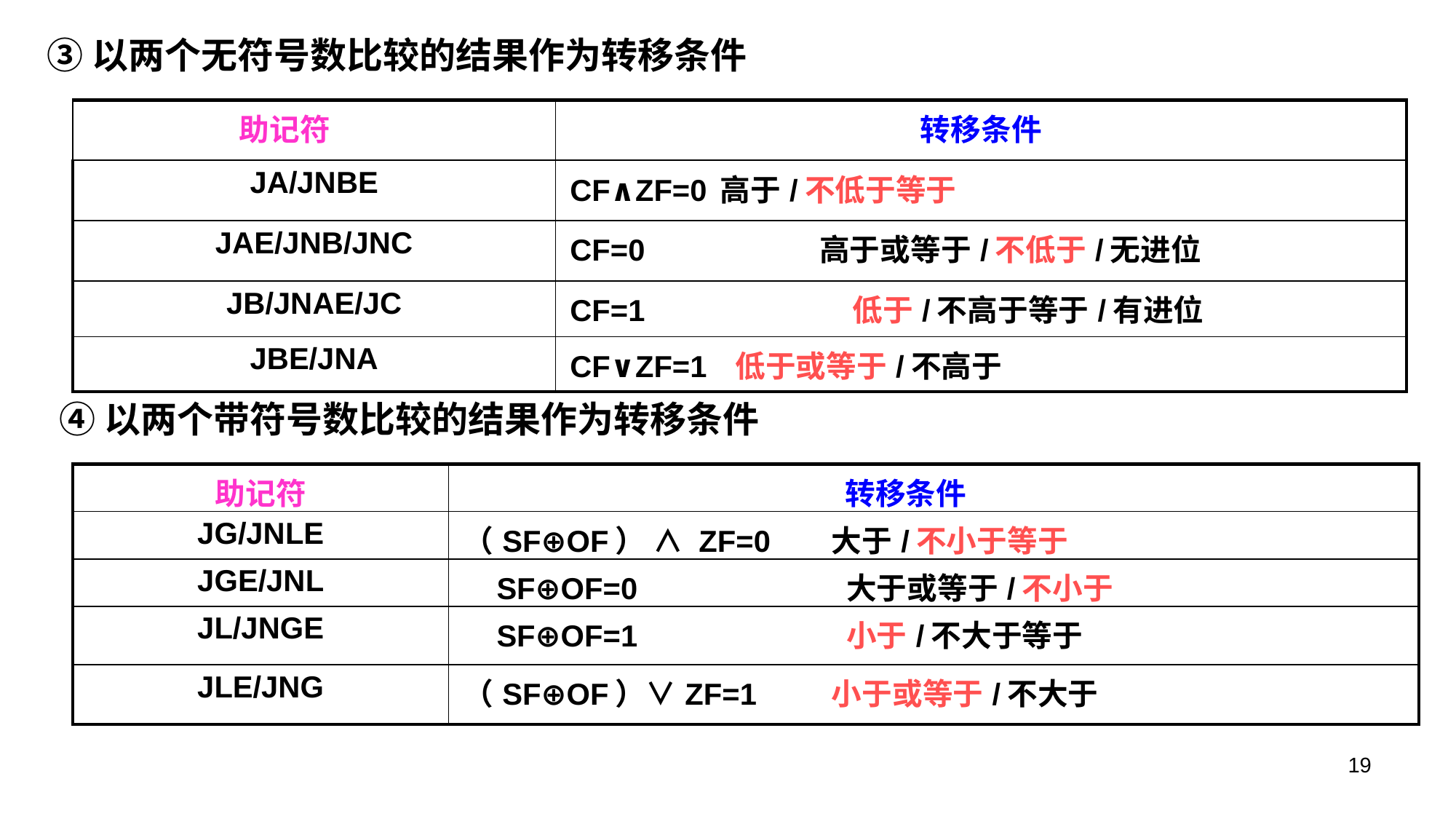

③以两个无符号数比较的结果作为转移条件
| 助记符 | 转移条件 |
| --- | --- |
| JA/JNBE | CF∧ZF=0 高于/不低于等于 |
| JAE/JNB/JNC | CF=0 高于或等于/不低于/无进位 |
| JB/JNAE/JC | CF=1 低于/不高于等于/有进位 |
| JBE/JNA | CF∨ZF=1 低于或等于/不高于 |
④以两个带符号数比较的结果作为转移条件
| 助记符 | 转移条件 |
| --- | --- |
| JG/JNLE | （SF⊕OF） ∧ ZF=0 大于/不小于等于 |
| JGE/JNL | SF⊕OF=0 大于或等于/不小于 |
| JL/JNGE | SF⊕OF=1 小于/不大于等于 |
| JLE/JNG | （SF⊕OF）∨ZF=1 小于或等于/不大于 |
19